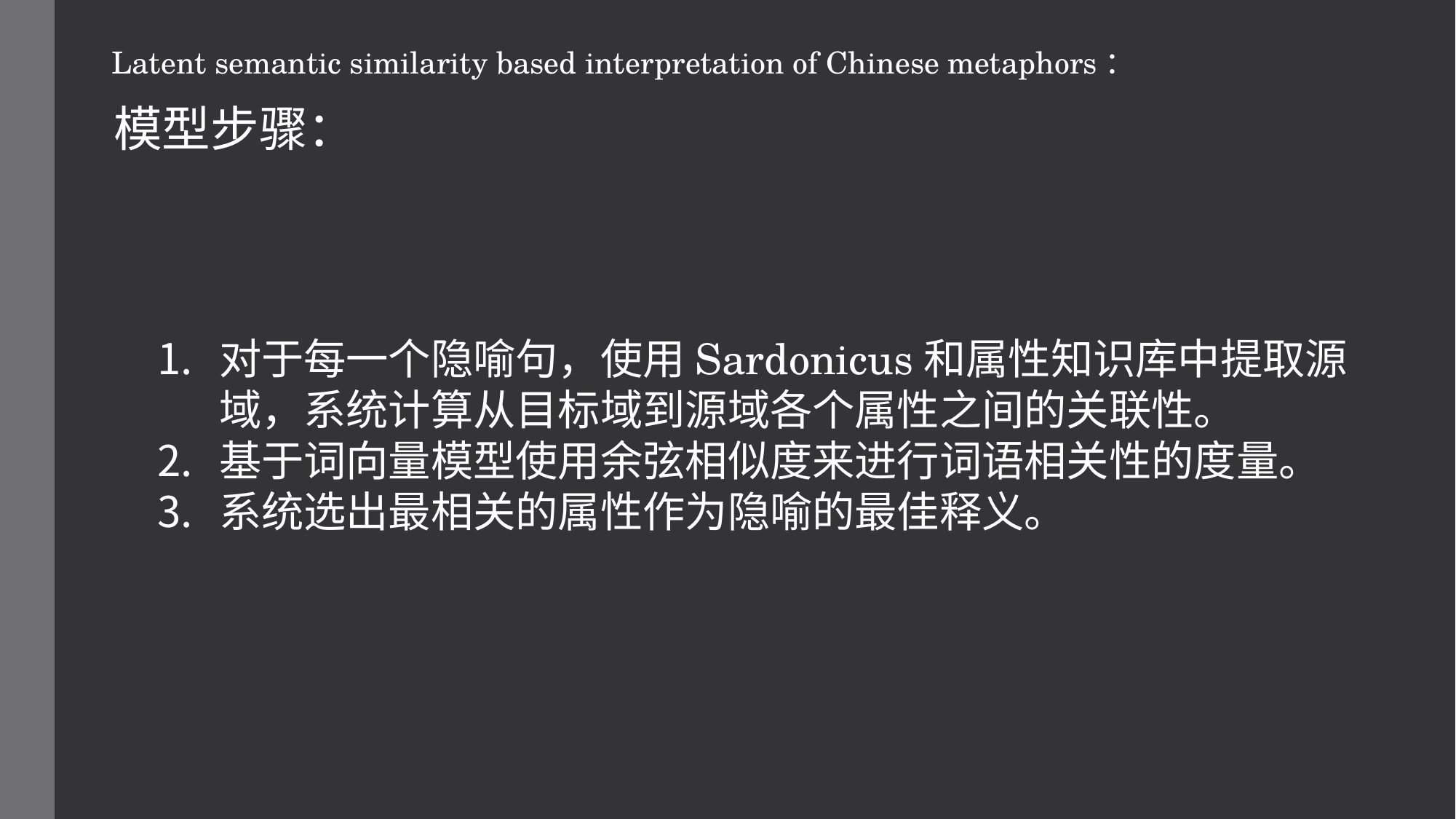

Latent semantic similarity based interpretation of Chinese metaphors：
模型步骤：
对于每一个隐喻句，使用Sardonicus和属性知识库中提取源域，系统计算从目标域到源域各个属性之间的关联性。
基于词向量模型使用余弦相似度来进行词语相关性的度量。
系统选出最相关的属性作为隐喻的最佳释义。